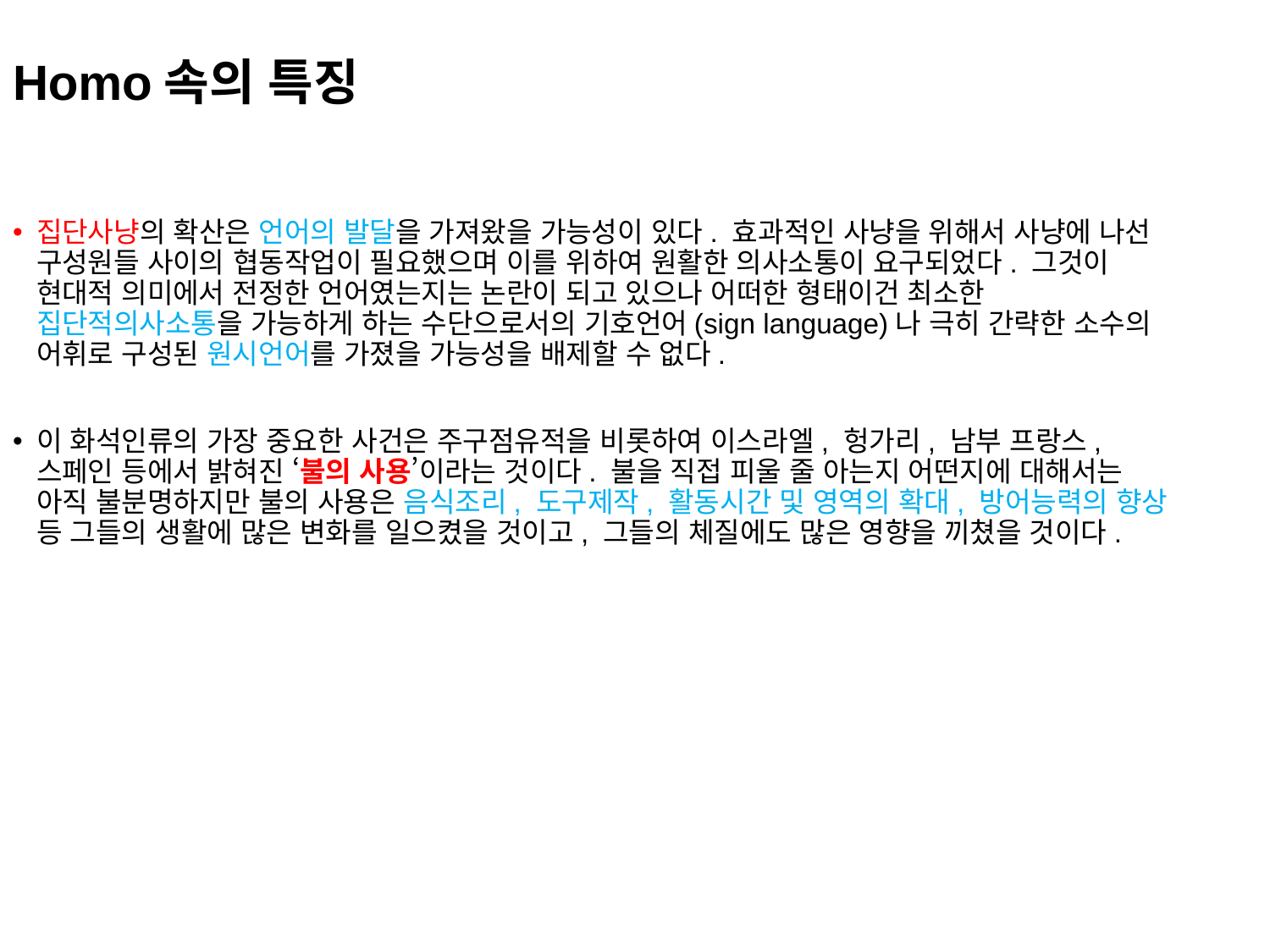

Homo속의 특징
집단사냥의 확산은 언어의 발달을 가져왔을 가능성이 있다. 효과적인 사냥을 위해서 사냥에 나선 구성원들 사이의 협동작업이 필요했으며 이를 위하여 원활한 의사소통이 요구되었다. 그것이 현대적 의미에서 전정한 언어였는지는 논란이 되고 있으나 어떠한 형태이건 최소한 집단적의사소통을 가능하게 하는 수단으로서의 기호언어(sign language)나 극히 간략한 소수의 어휘로 구성된 원시언어를 가졌을 가능성을 배제할 수 없다.

이 화석인류의 가장 중요한 사건은 주구점유적을 비롯하여 이스라엘, 헝가리, 남부 프랑스, 스페인 등에서 밝혀진 ‘불의 사용’이라는 것이다. 불을 직접 피울 줄 아는지 어떤지에 대해서는 아직 불분명하지만 불의 사용은 음식조리, 도구제작, 활동시간 및 영역의 확대, 방어능력의 향상 등 그들의 생활에 많은 변화를 일으켰을 것이고, 그들의 체질에도 많은 영향을 끼쳤을 것이다.